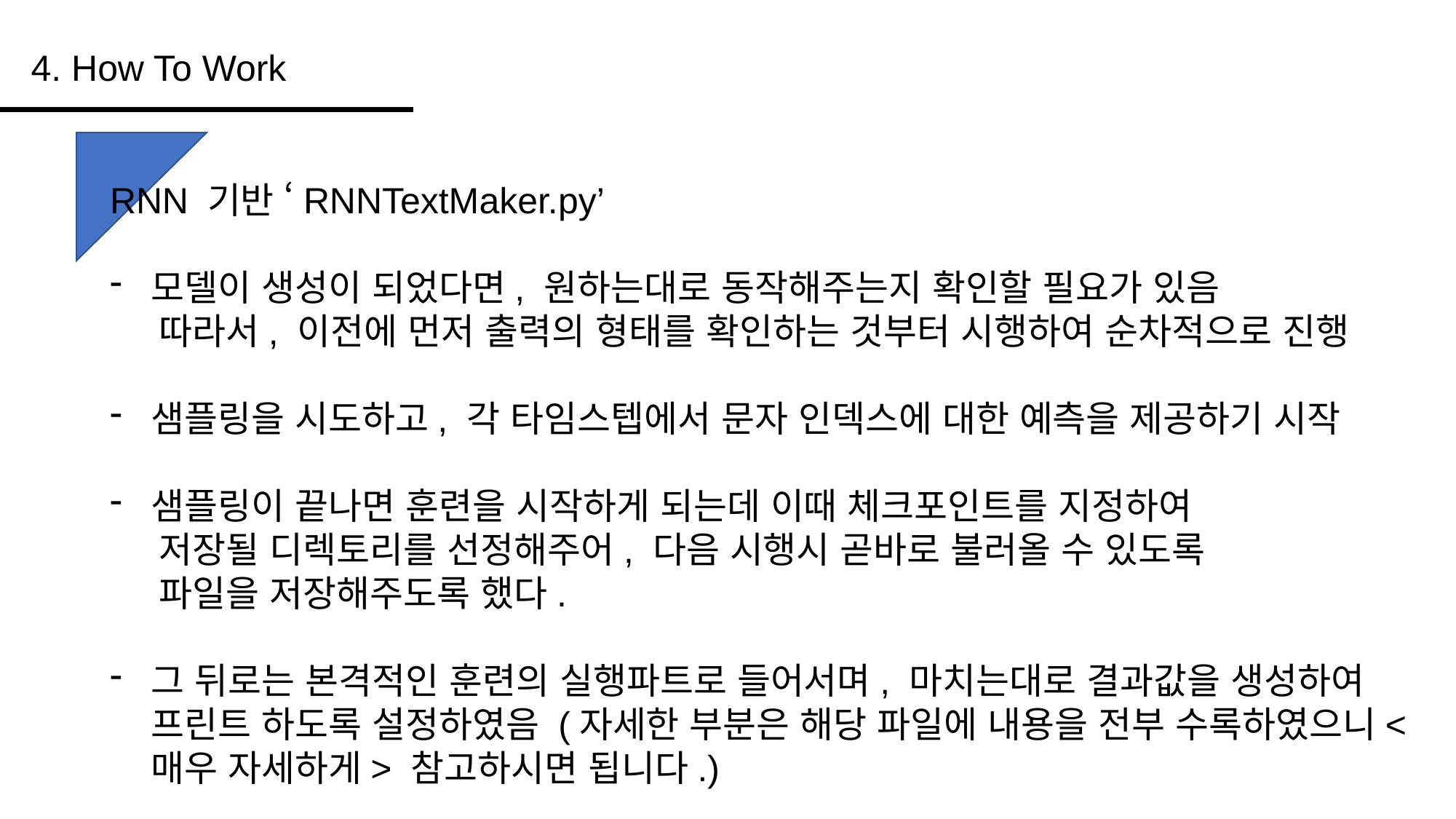

4. How To Work

RNN 기반 ‘RNNTextMaker.py’

모델이 생성이 되었다면, 원하는대로 동작해주는지 확인할 필요가 있음
    따라서, 이전에 먼저 출력의 형태를 확인하는 것부터 시행하여 순차적으로 진행

샘플링을 시도하고, 각 타임스텝에서 문자 인덱스에 대한 예측을 제공하기 시작

샘플링이 끝나면 훈련을 시작하게 되는데 이때 체크포인트를 지정하여
    저장될 디렉토리를 선정해주어, 다음 시행시 곧바로 불러올 수 있도록
    파일을 저장해주도록 했다.

그 뒤로는 본격적인 훈련의 실행파트로 들어서며, 마치는대로 결과값을 생성하여 프린트 하도록 설정하였음 (자세한 부분은 해당 파일에 내용을 전부 수록하였으니<매우 자세하게> 참고하시면 됩니다.)